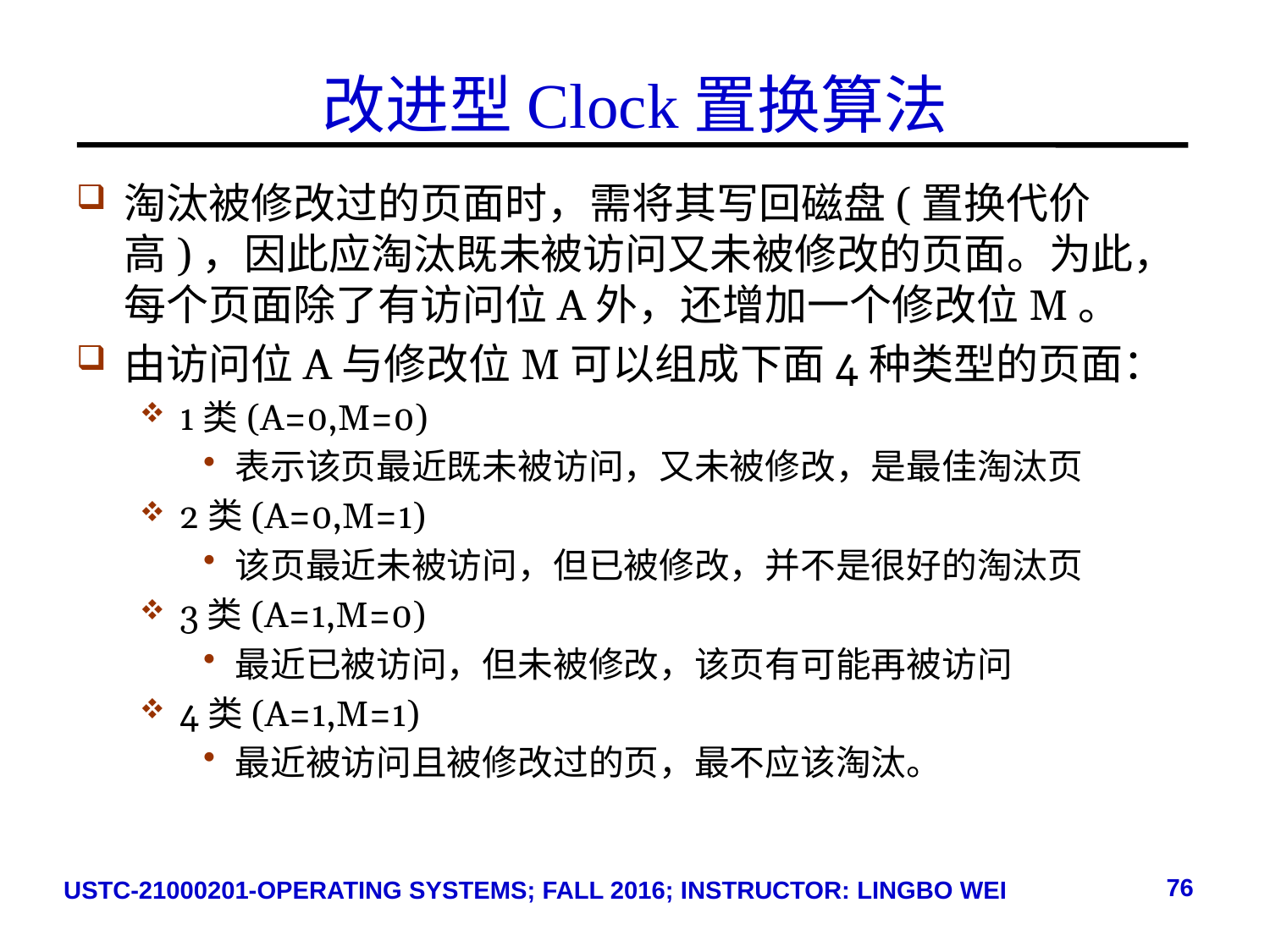

# 改进型Clock置换算法
淘汰被修改过的页面时，需将其写回磁盘(置换代价高)，因此应淘汰既未被访问又未被修改的页面。为此，每个页面除了有访问位A外，还增加一个修改位M。
由访问位A与修改位M可以组成下面4种类型的页面：
1类(A=0,M=0)
表示该页最近既未被访问，又未被修改，是最佳淘汰页
2类(A=0,M=1)
该页最近未被访问，但已被修改，并不是很好的淘汰页
3类(A=1,M=0)
最近已被访问，但未被修改，该页有可能再被访问
4类(A=1,M=1)
最近被访问且被修改过的页，最不应该淘汰。
76
USTC-21000201-OPERATING SYSTEMS; FALL 2016; INSTRUCTOR: LINGBO WEI